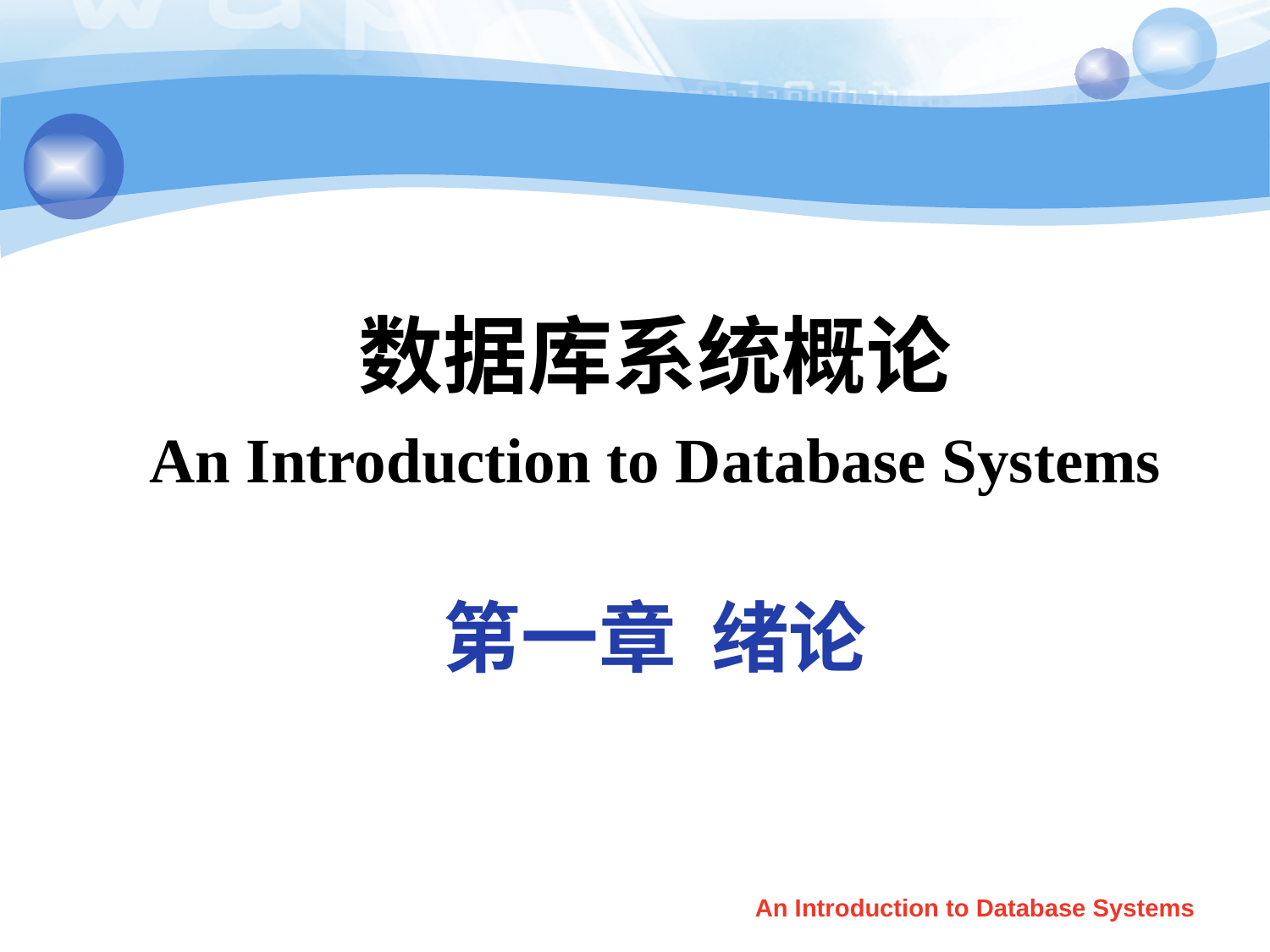

数据库系统概论
An Introduction to Database Systems

第一章  绪论
An Introduction to Database Systems